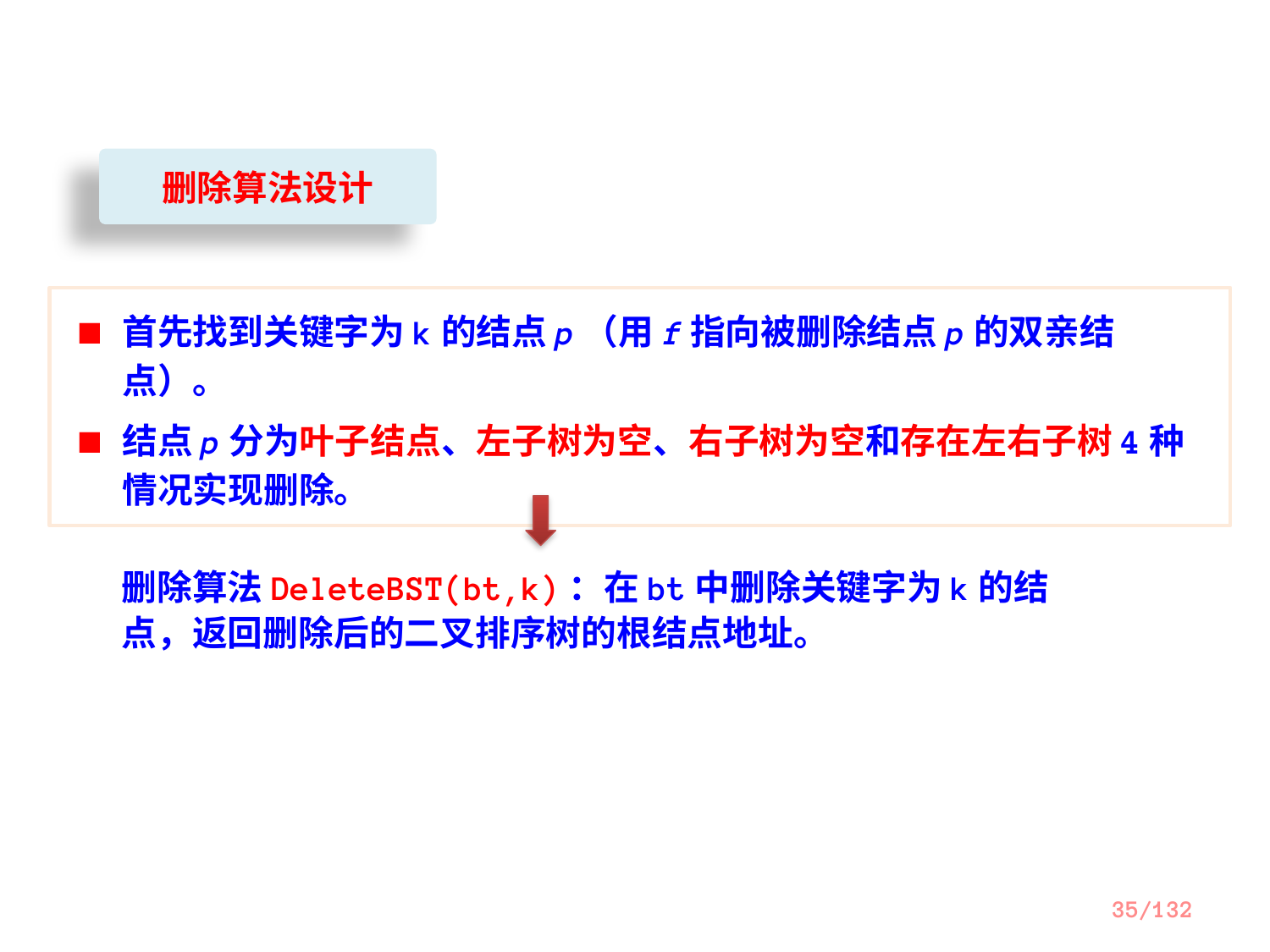

删除算法设计
首先找到关键字为k的结点p（用f指向被删除结点p的双亲结点）。
结点p分为叶子结点、左子树为空、右子树为空和存在左右子树4种情况实现删除。

删除算法DeleteBST(bt,k)：在bt中删除关键字为k的结点，返回删除后的二叉排序树的根结点地址。
35/132